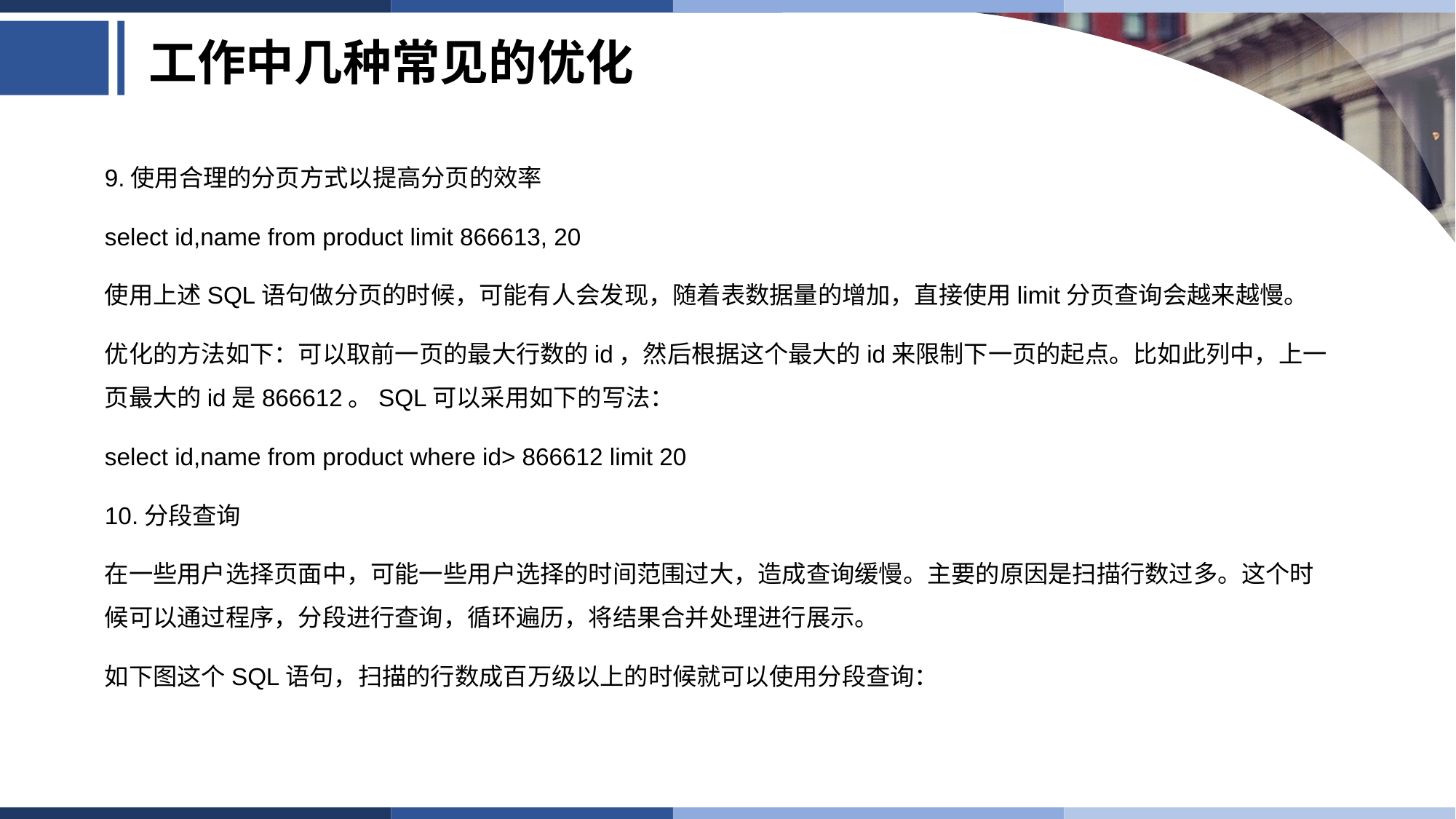

# 工作中几种常见的优化
9.使用合理的分页方式以提高分页的效率
select id,name from product limit 866613, 20
使用上述SQL语句做分页的时候，可能有人会发现，随着表数据量的增加，直接使用limit分页查询会越来越慢。
优化的方法如下：可以取前一页的最大行数的id，然后根据这个最大的id来限制下一页的起点。比如此列中，上一页最大的id是866612。SQL可以采用如下的写法：
select id,name from product where id> 866612 limit 20
10.分段查询
在一些用户选择页面中，可能一些用户选择的时间范围过大，造成查询缓慢。主要的原因是扫描行数过多。这个时候可以通过程序，分段进行查询，循环遍历，将结果合并处理进行展示。
如下图这个SQL语句，扫描的行数成百万级以上的时候就可以使用分段查询：